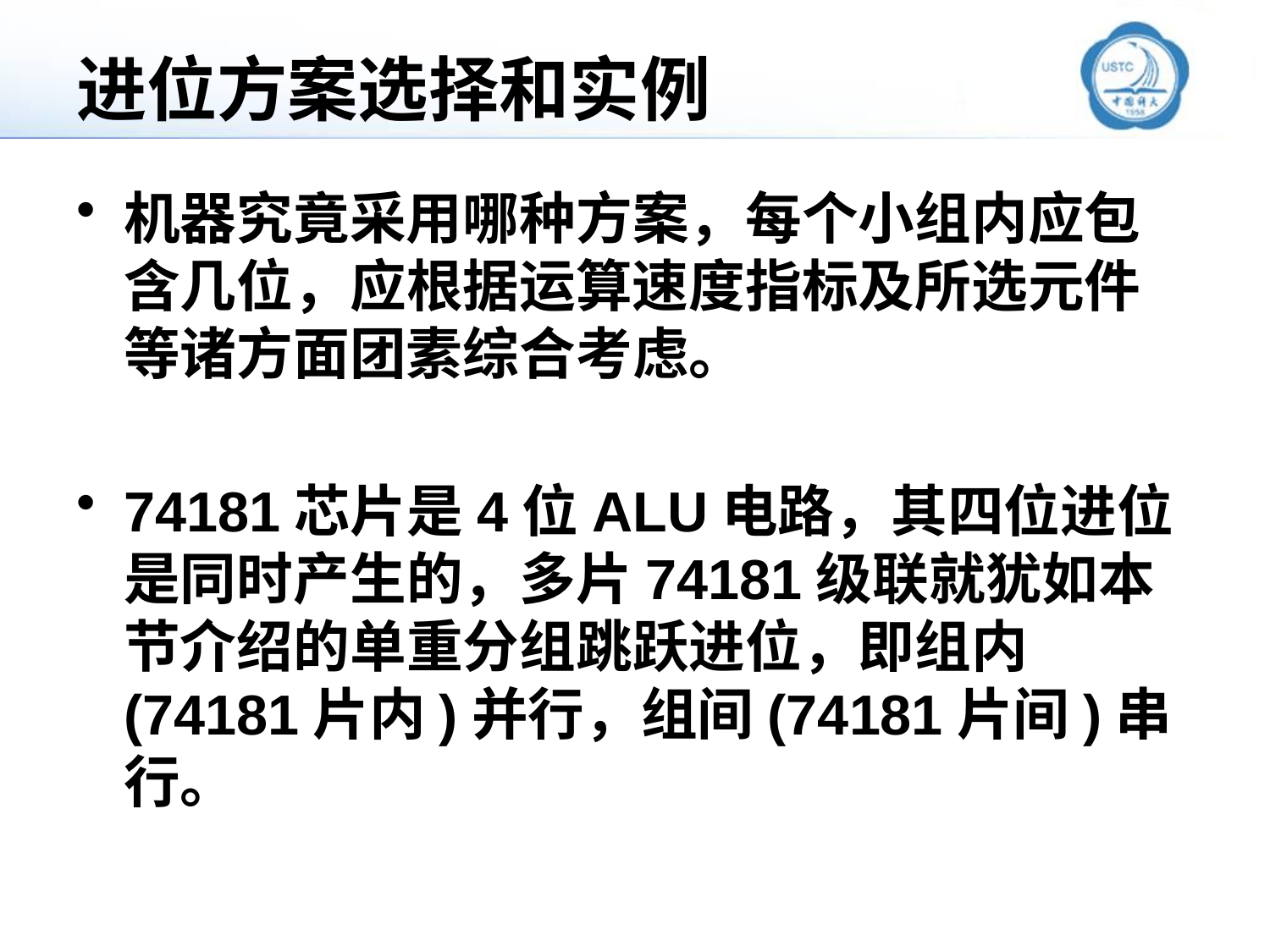

# 进位方案选择和实例
机器究竟采用哪种方案，每个小组内应包含几位，应根据运算速度指标及所选元件等诸方面团素综合考虑。

74181芯片是4位ALU电路，其四位进位是同时产生的，多片74181级联就犹如本节介绍的单重分组跳跃进位，即组内(74181片内)并行，组间(74181片间)串行。